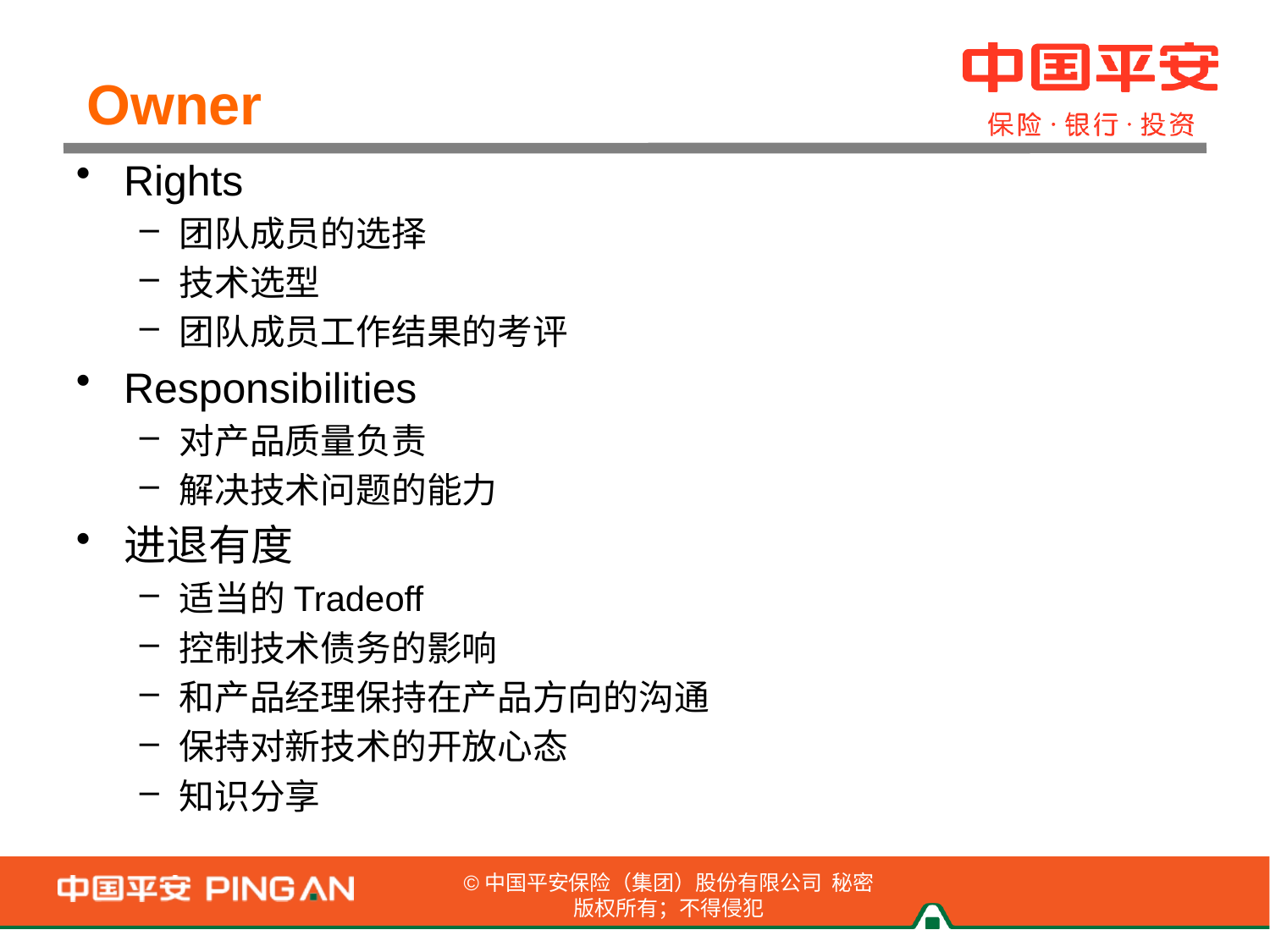

Owner
Rights
团队成员的选择
技术选型
团队成员工作结果的考评
Responsibilities
对产品质量负责
解决技术问题的能力
进退有度
适当的Tradeoff
控制技术债务的影响
和产品经理保持在产品方向的沟通
保持对新技术的开放心态
知识分享